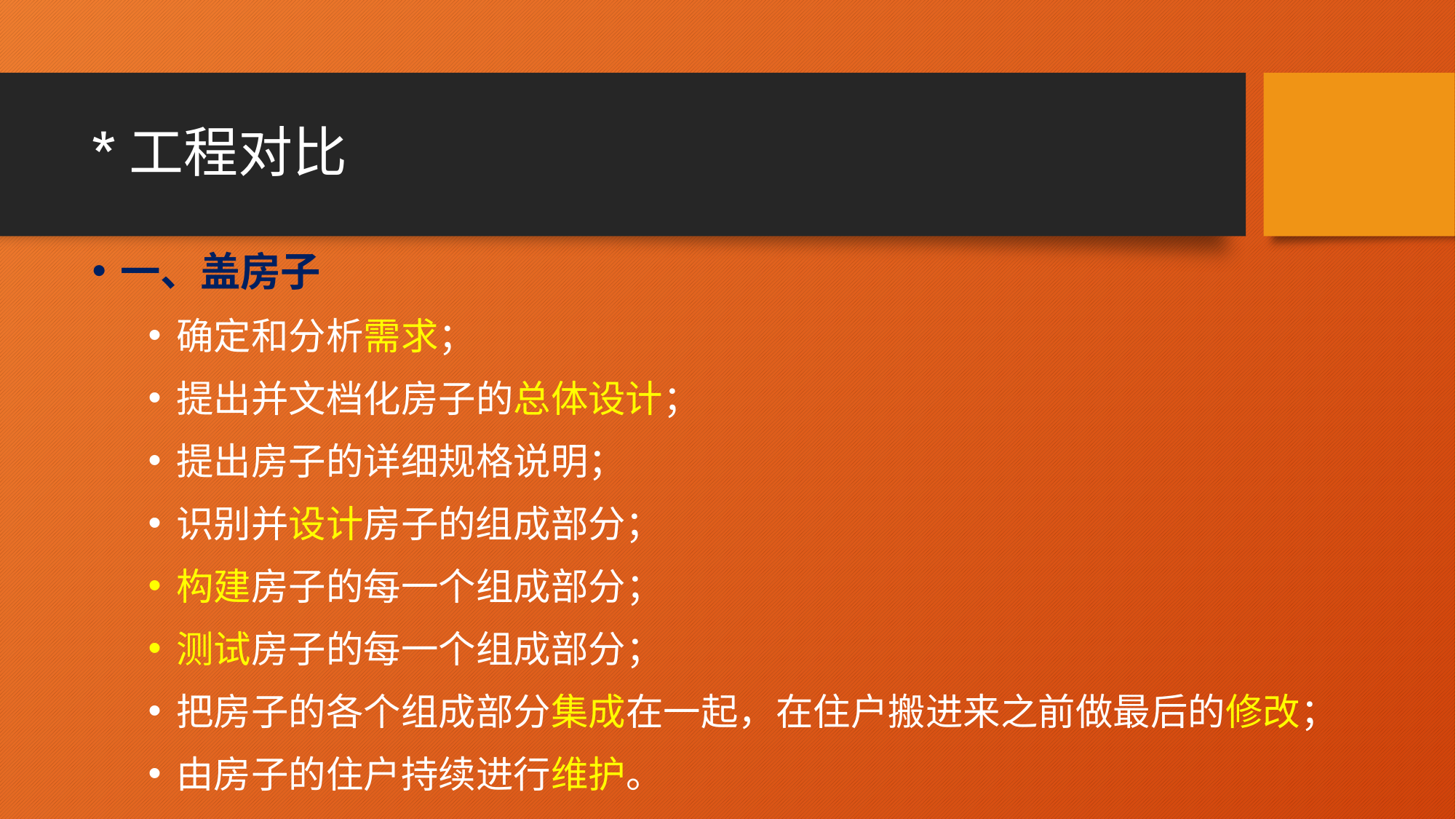

# *工程对比
一、盖房子
确定和分析需求；
提出并文档化房子的总体设计；
提出房子的详细规格说明；
识别并设计房子的组成部分；
构建房子的每一个组成部分；
测试房子的每一个组成部分；
把房子的各个组成部分集成在一起，在住户搬进来之前做最后的修改；
由房子的住户持续进行维护。